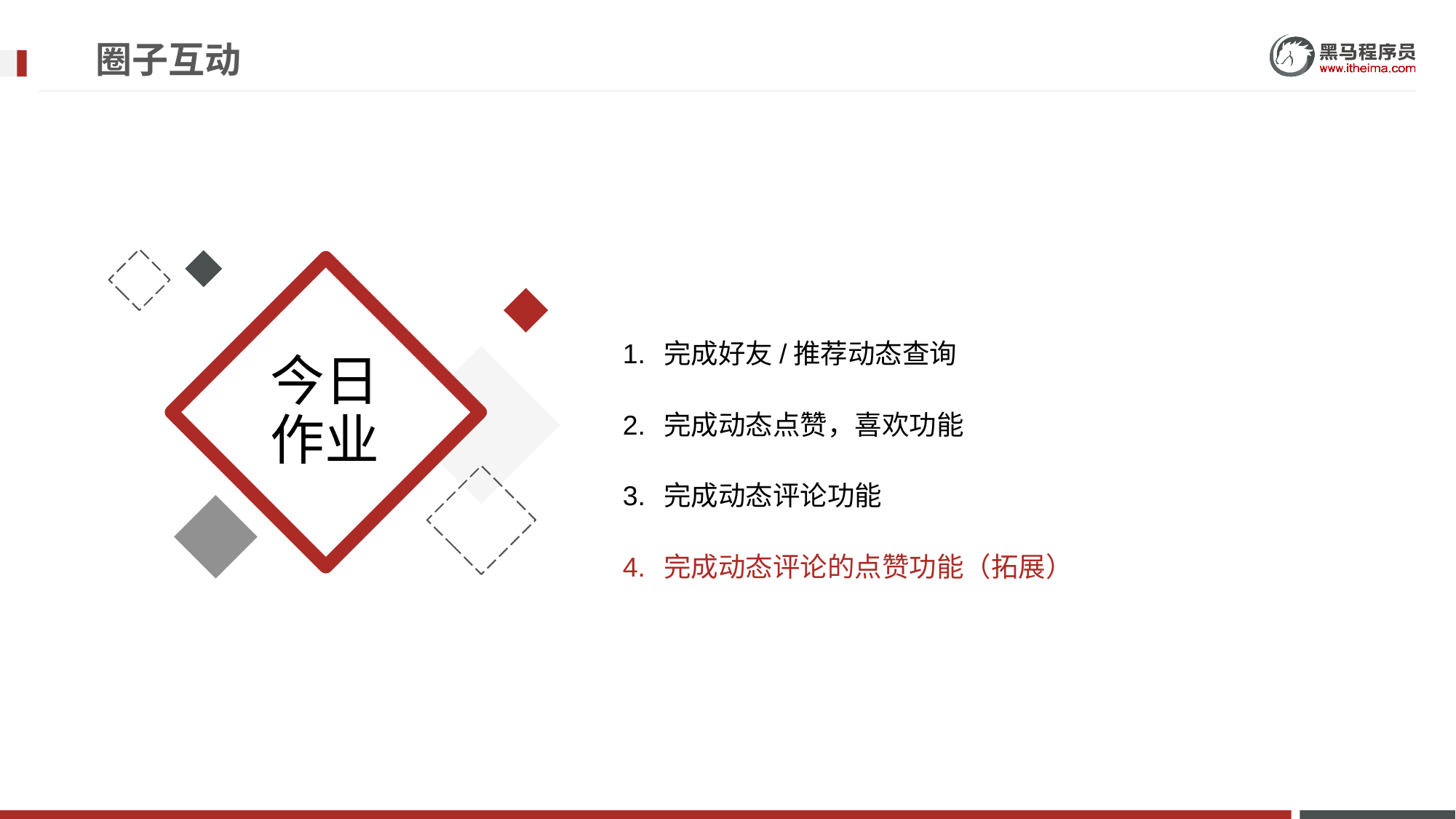

# 圈子互动
完成好友/推荐动态查询
完成动态点赞，喜欢功能
完成动态评论功能
完成动态评论的点赞功能（拓展）